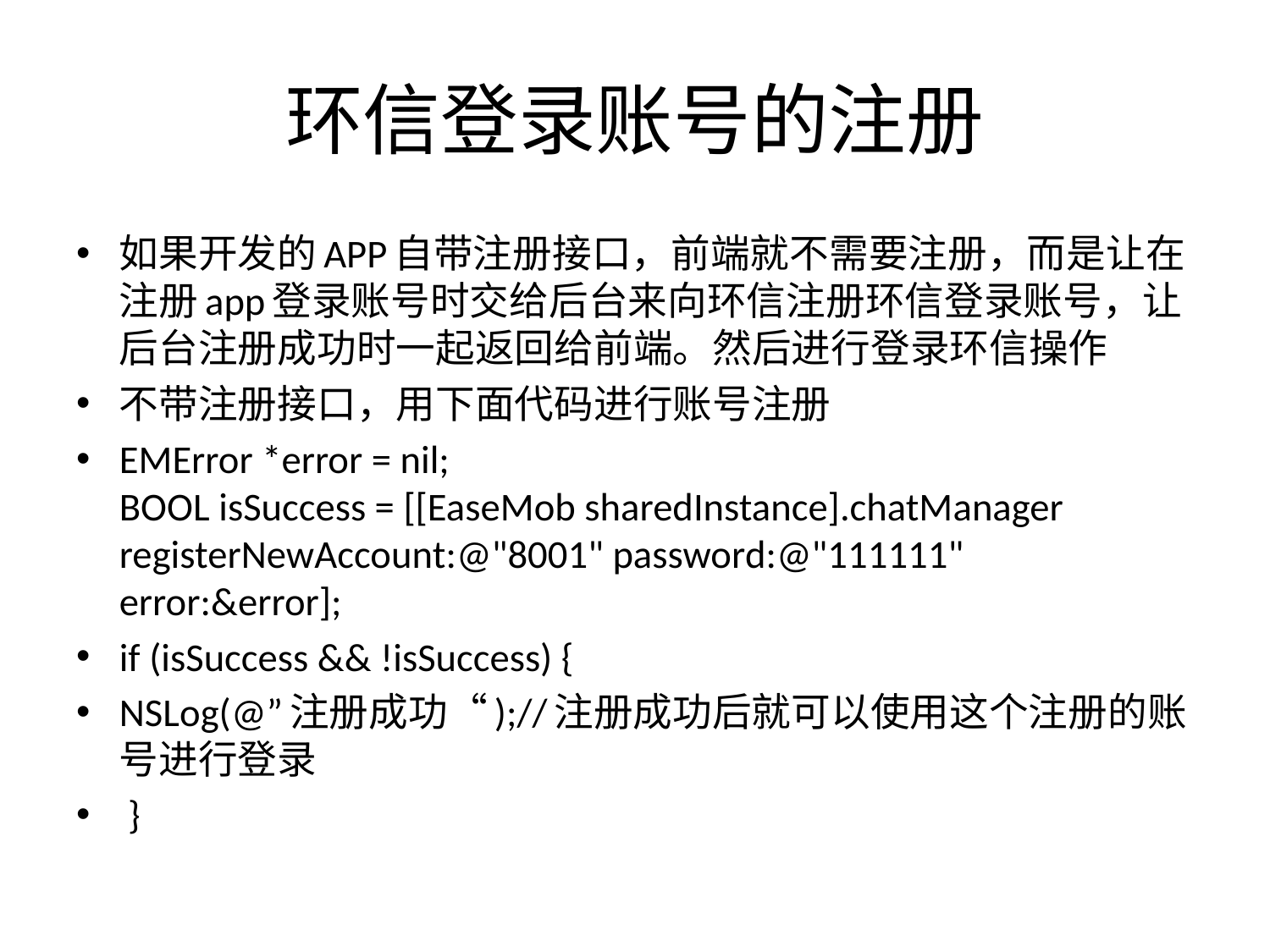

# 环信登录账号的注册
如果开发的APP自带注册接口，前端就不需要注册，而是让在注册app登录账号时交给后台来向环信注册环信登录账号，让后台注册成功时一起返回给前端。然后进行登录环信操作
不带注册接口，用下面代码进行账号注册
EMError *error = nil;
BOOL isSuccess = [[EaseMob sharedInstance].chatManager registerNewAccount:@"8001" password:@"111111" error:&error];
if (isSuccess && !isSuccess) {
NSLog(@”注册成功“);//注册成功后就可以使用这个注册的账号进行登录
 }